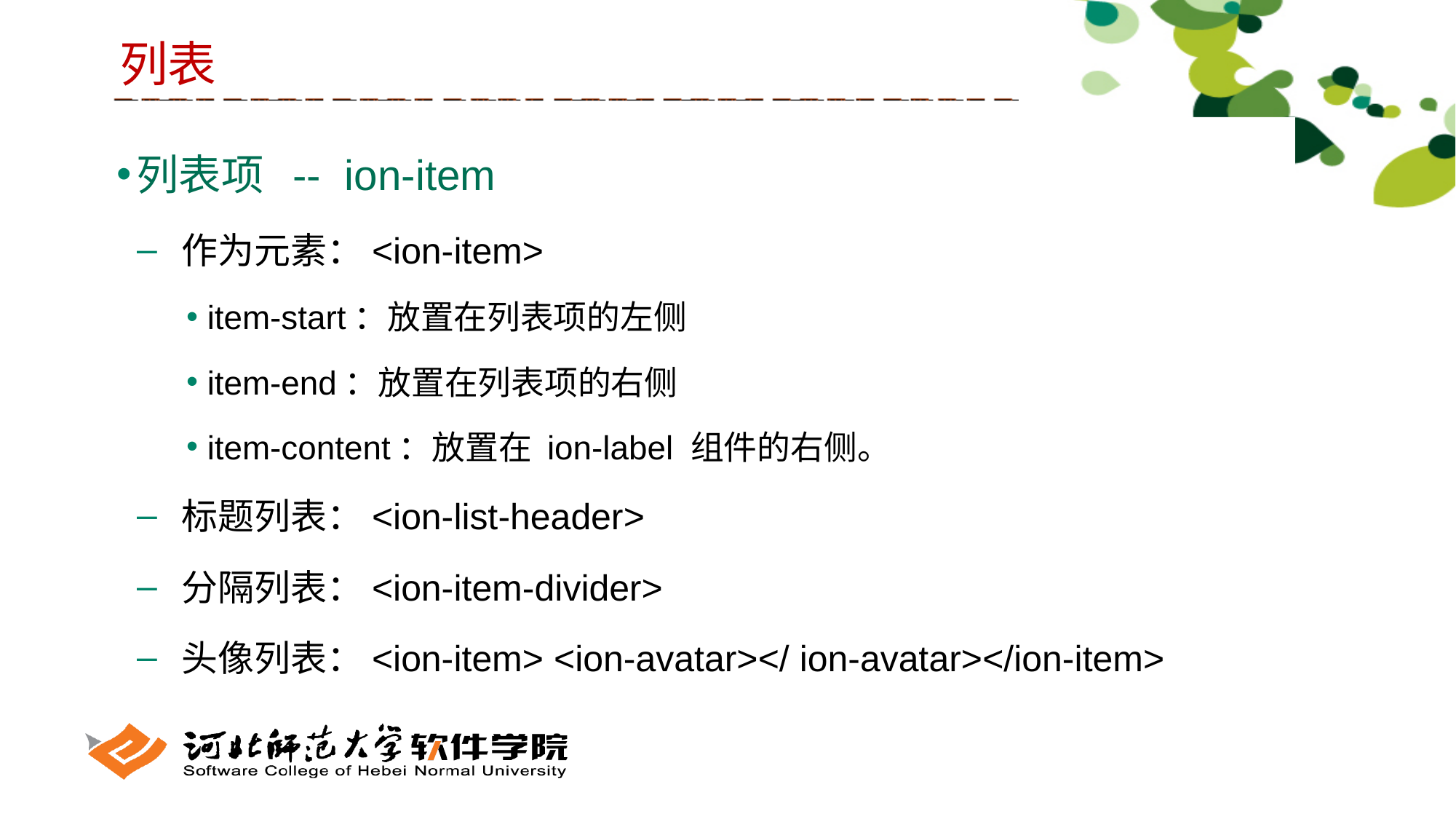

列表
列表项  --  ion-item
 作为元素：<ion-item>
 item-start：放置在列表项的左侧
 item-end：放置在列表项的右侧
 item-content：放置在 ion-label 组件的右侧。
 标题列表：<ion-list-header>
 分隔列表：<ion-item-divider>
 头像列表：<ion-item> <ion-avatar></ ion-avatar></ion-item>